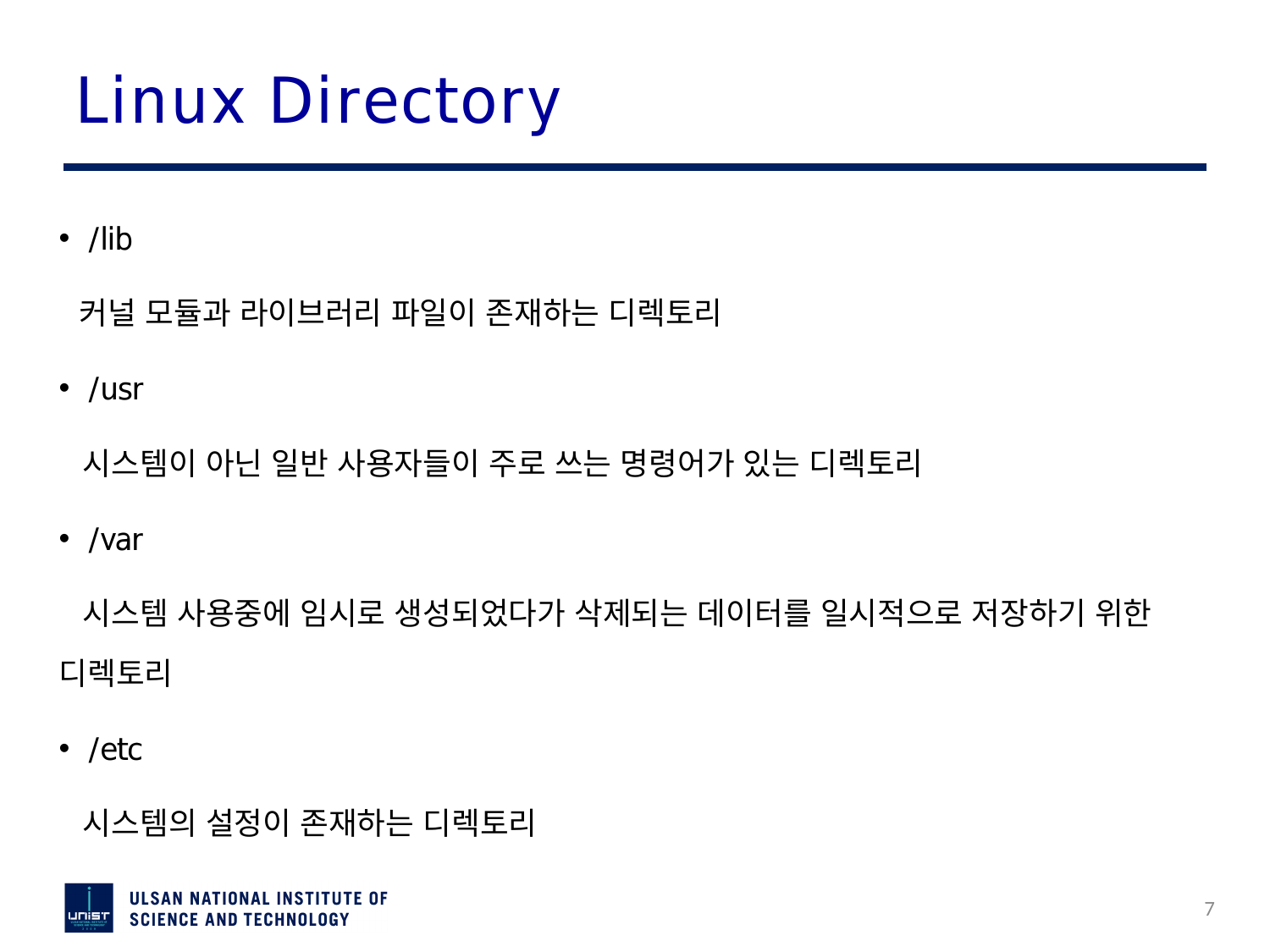

# Linux Directory
/lib
  커널 모듈과 라이브러리 파일이 존재하는 디렉토리
/usr
  시스템이 아닌 일반 사용자들이 주로 쓰는 명령어가 있는 디렉토리
/var
  시스템 사용중에 임시로 생성되었다가 삭제되는 데이터를 일시적으로 저장하기 위한 디렉토리
/etc
  시스템의 설정이 존재하는 디렉토리